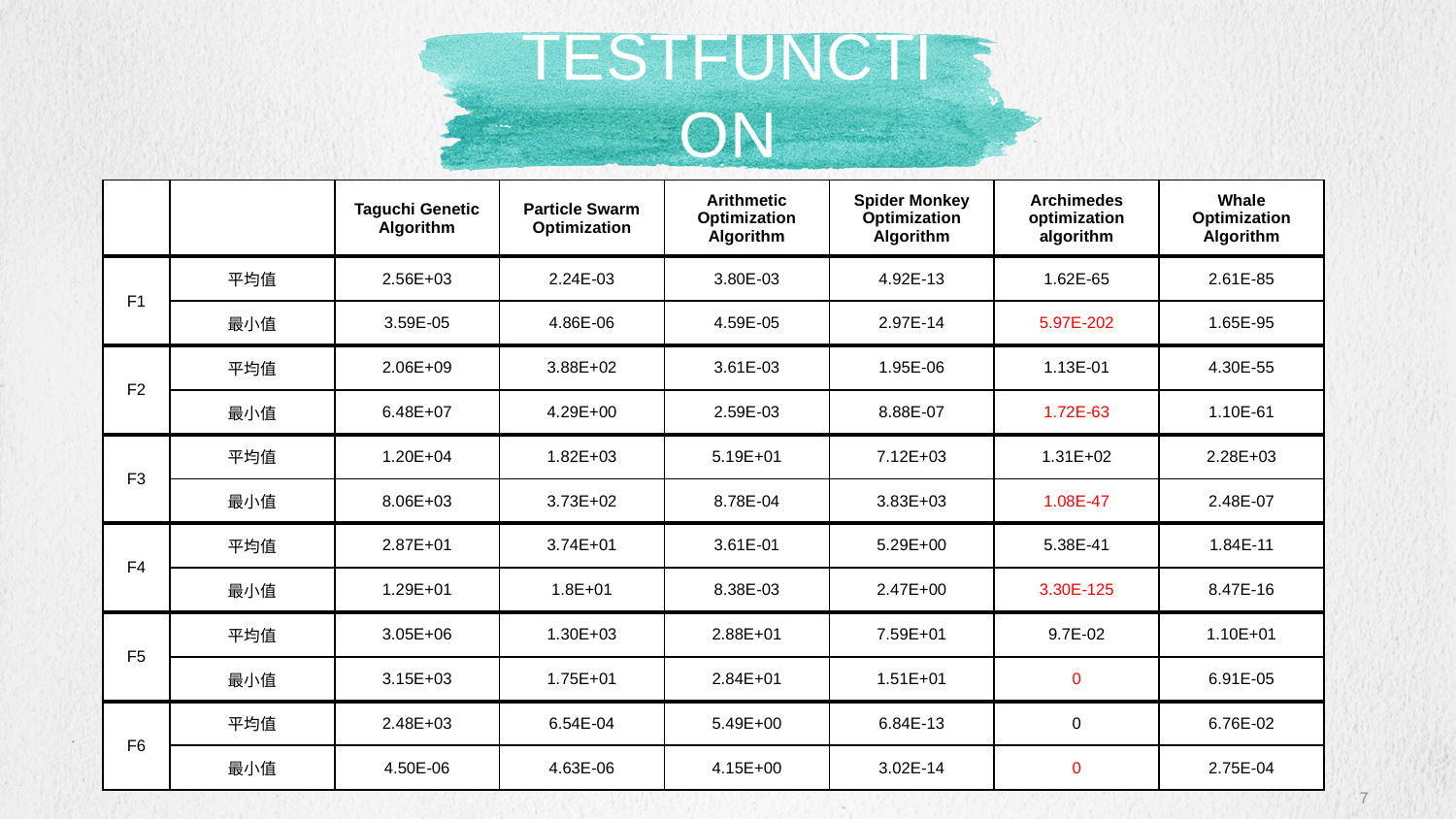

# testfunction
|  |  | Taguchi Genetic Algorithm | Particle Swarm Optimization | Arithmetic Optimization Algorithm | Spider Monkey Optimization Algorithm | Archimedes optimization algorithm | Whale Optimization Algorithm |
| --- | --- | --- | --- | --- | --- | --- | --- |
| F1 | 平均值 | 2.56E+03 | 2.24E-03 | 3.80E-03 | 4.92E-13 | 1.62E-65 | 2.61E-85 |
|  | 最小值 | 3.59E-05 | 4.86E-06 | 4.59E-05 | 2.97E-14 | 5.97E-202 | 1.65E-95 |
| F2 | 平均值 | 2.06E+09 | 3.88E+02 | 3.61E-03 | 1.95E-06 | 1.13E-01 | 4.30E-55 |
|  | 最小值 | 6.48E+07 | 4.29E+00 | 2.59E-03 | 8.88E-07 | 1.72E-63 | 1.10E-61 |
| F3 | 平均值 | 1.20E+04 | 1.82E+03 | 5.19E+01 | 7.12E+03 | 1.31E+02 | 2.28E+03 |
|  | 最小值 | 8.06E+03 | 3.73E+02 | 8.78E-04 | 3.83E+03 | 1.08E-47 | 2.48E-07 |
| F4 | 平均值 | 2.87E+01 | 3.74E+01 | 3.61E-01 | 5.29E+00 | 5.38E-41 | 1.84E-11 |
|  | 最小值 | 1.29E+01 | 1.8E+01 | 8.38E-03 | 2.47E+00 | 3.30E-125 | 8.47E-16 |
| F5 | 平均值 | 3.05E+06 | 1.30E+03 | 2.88E+01 | 7.59E+01 | 9.7E-02 | 1.10E+01 |
|  | 最小值 | 3.15E+03 | 1.75E+01 | 2.84E+01 | 1.51E+01 | 0 | 6.91E-05 |
| F6 | 平均值 | 2.48E+03 | 6.54E-04 | 5.49E+00 | 6.84E-13 | 0 | 6.76E-02 |
|  | 最小值 | 4.50E-06 | 4.63E-06 | 4.15E+00 | 3.02E-14 | 0 | 2.75E-04 |
7